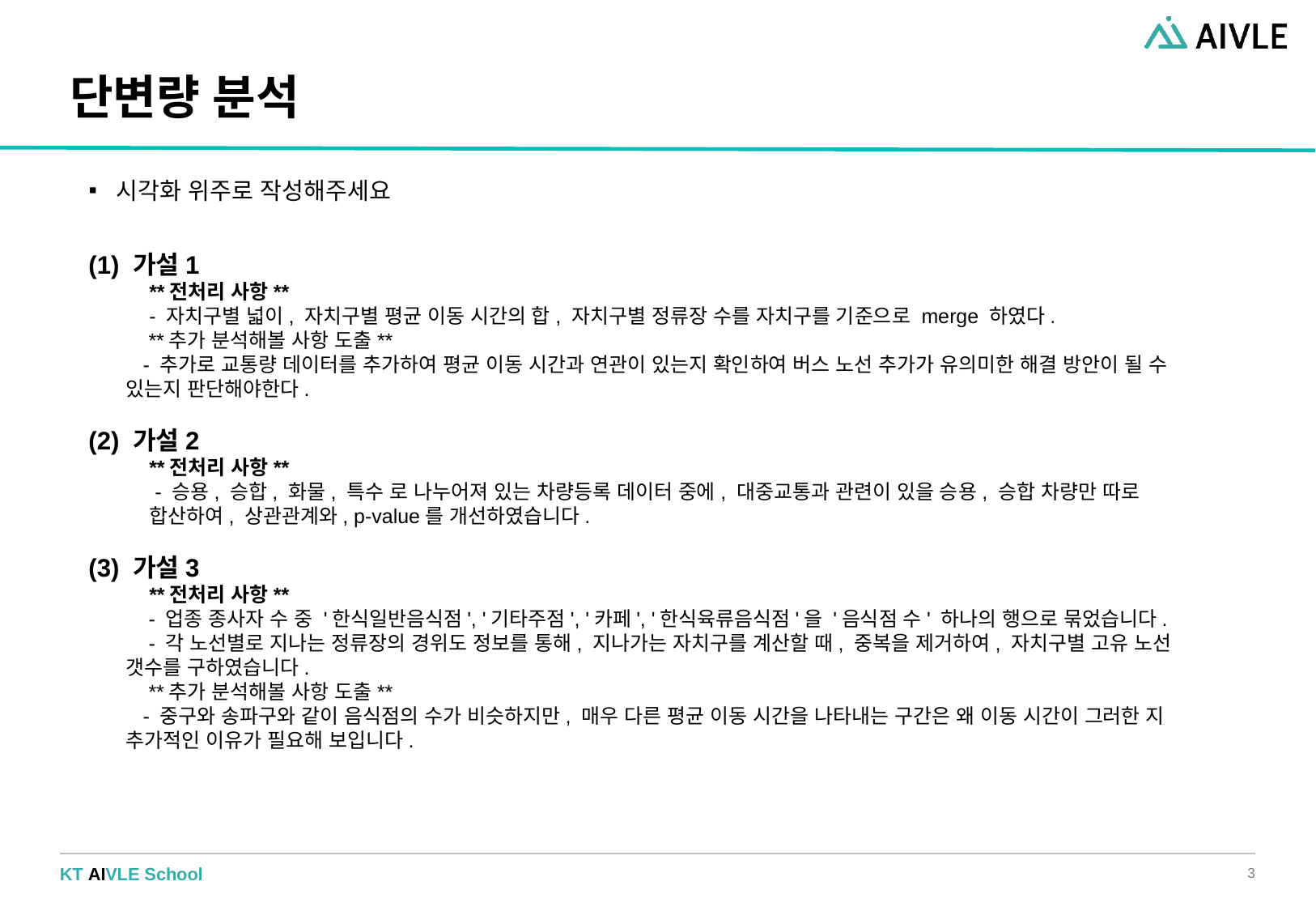

# 단변량 분석
시각화 위주로 작성해주세요
(1) 가설1
**전처리 사항**
- 자치구별 넓이, 자치구별 평균 이동 시간의 합, 자치구별 정류장 수를 자치구를 기준으로 merge 하였다.
    **추가 분석해볼 사항 도출**
   - 추가로 교통량 데이터를 추가하여 평균 이동 시간과 연관이 있는지 확인하여 버스 노선 추가가 유의미한 해결 방안이 될 수 있는지 판단해야한다.

(2) 가설2
**전처리 사항**
 - 승용, 승합, 화물, 특수 로 나누어져 있는 차량등록 데이터 중에, 대중교통과 관련이 있을 승용, 승합 차량만 따로 합산하여, 상관관계와, p-value를 개선하였습니다.

(3) 가설3
**전처리 사항**
    - 업종 종사자 수 중 '한식일반음식점', '기타주점', '카페', '한식육류음식점'을 '음식점 수' 하나의 행으로 묶었습니다.
    - 각 노선별로 지나는 정류장의 경위도 정보를 통해, 지나가는 자치구를 계산할 때, 중복을 제거하여, 자치구별 고유 노선 갯수를 구하였습니다.
    **추가 분석해볼 사항 도출**
   - 중구와 송파구와 같이 음식점의 수가 비슷하지만, 매우 다른 평균 이동 시간을 나타내는 구간은 왜 이동 시간이 그러한 지 추가적인 이유가 필요해 보입니다.